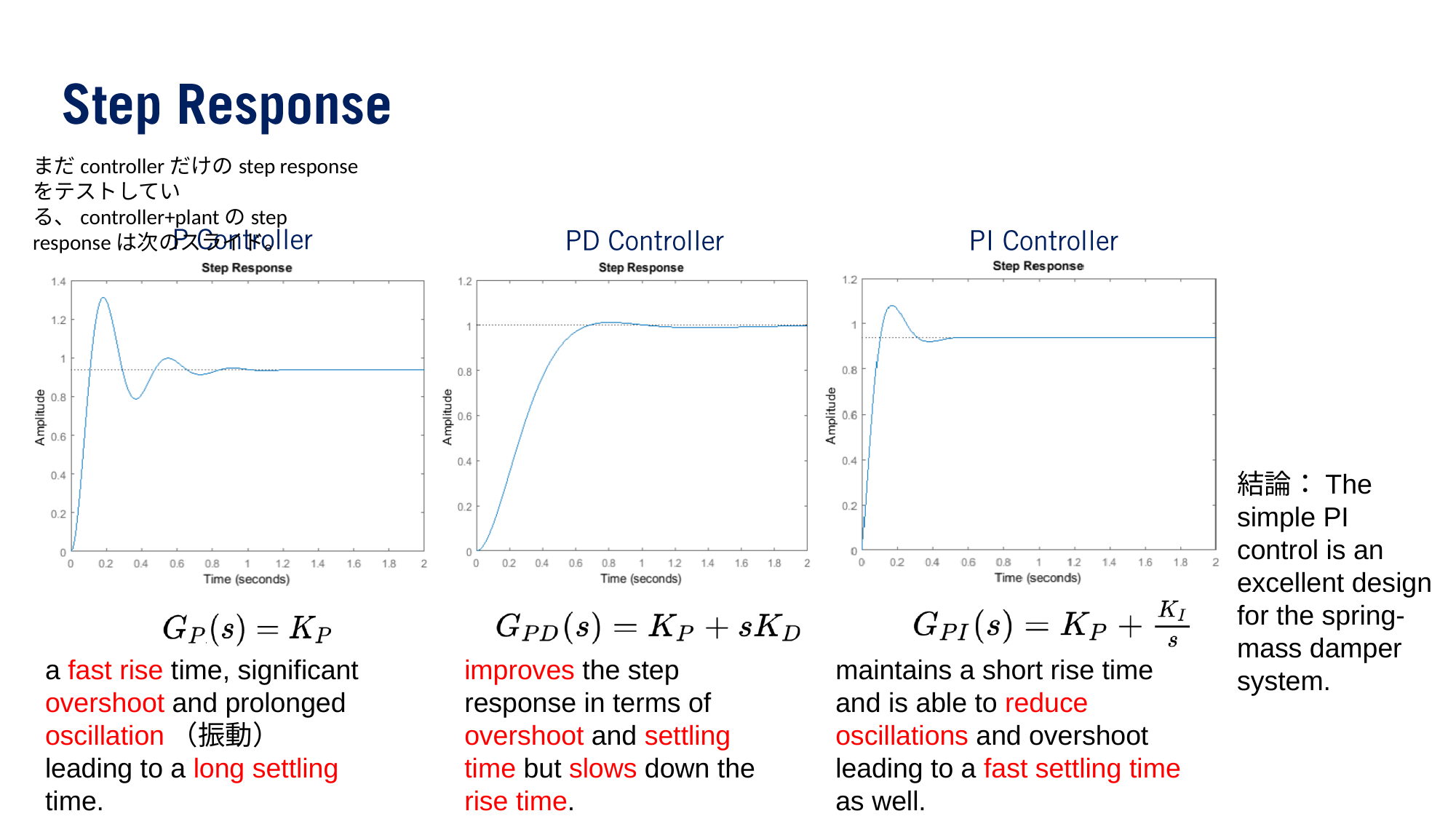

まだcontrollerだけのstep responseをテストしている、controller+plantのstep responseは次のスライド。

結論：The simple PI control is an excellent design for the spring-mass damper system.

a fast rise time, significant overshoot and prolonged oscillation（振動） leading to a long settling time.
improves the step response in terms of overshoot and settling time but slows down the rise time.
maintains a short rise time and is able to reduce oscillations and overshoot leading to a fast settling time as well.